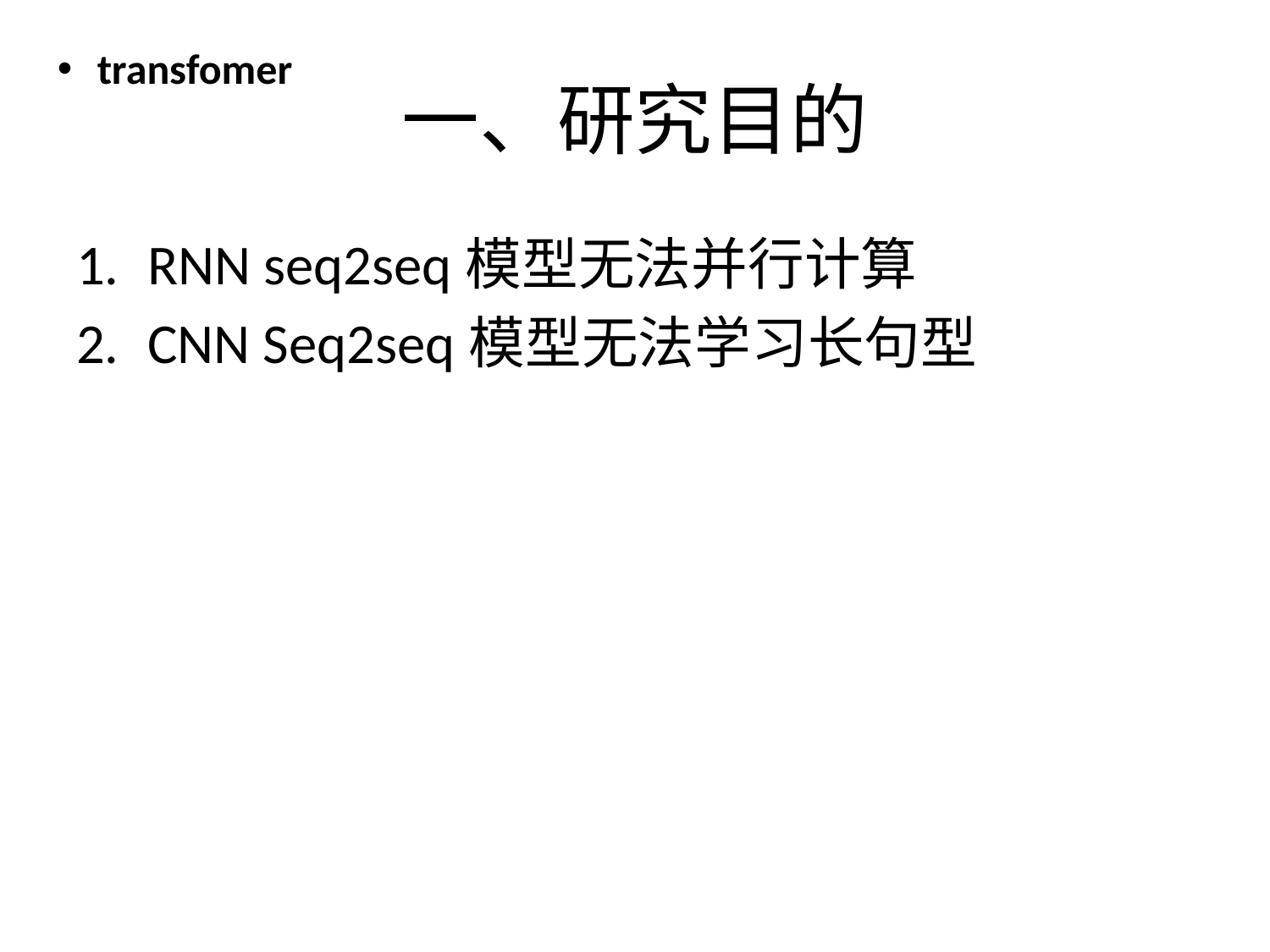

transfomer
# 一、研究目的
RNN seq2seq模型无法并行计算
CNN Seq2seq模型无法学习长句型